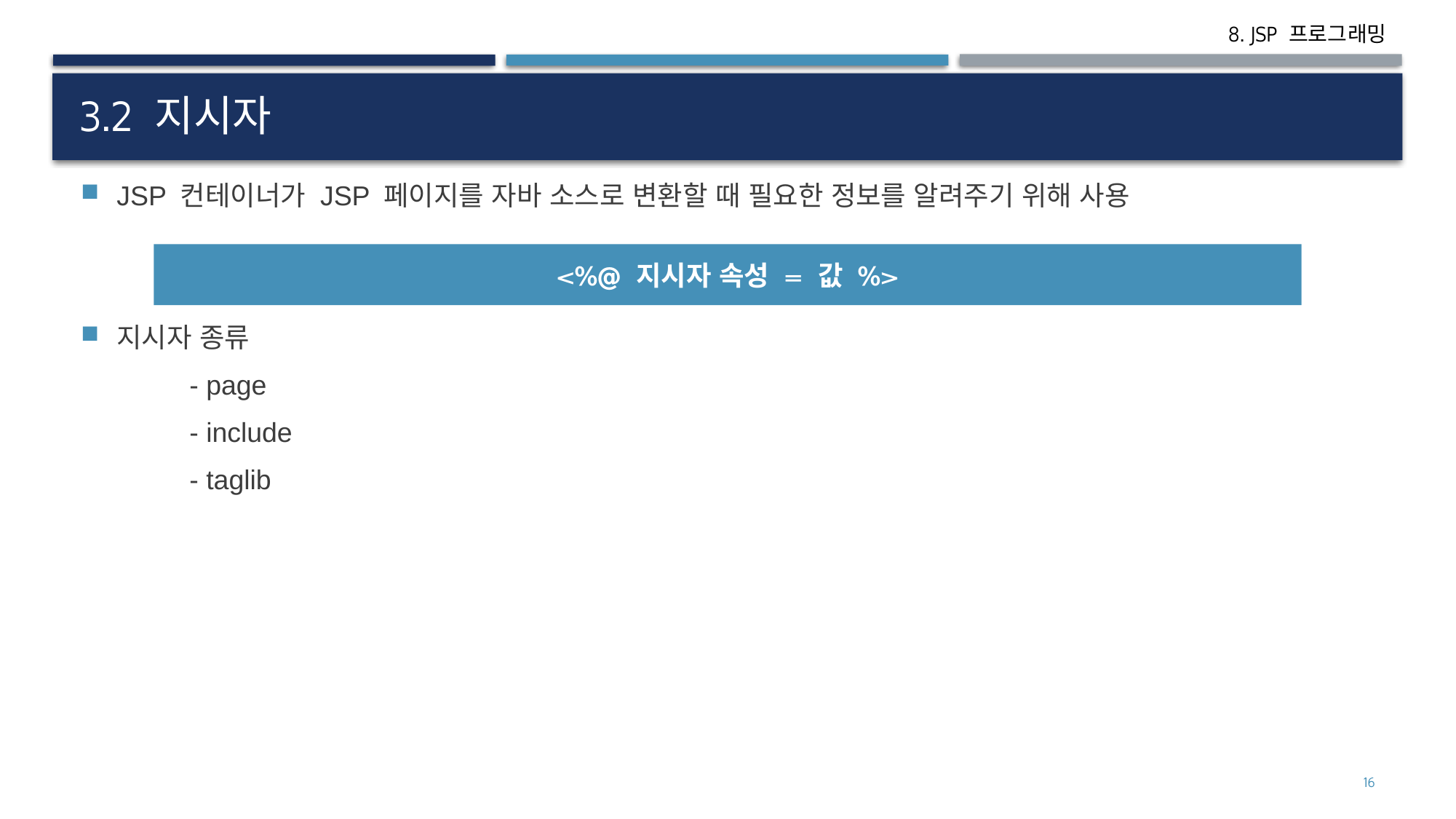

# 3.2 지시자
JSP 컨테이너가 JSP 페이지를 자바 소스로 변환할 때 필요한 정보를 알려주기 위해 사용

지시자 종류
	- page
	- include
	- taglib

<%@ 지시자 속성 = 값 %>
16